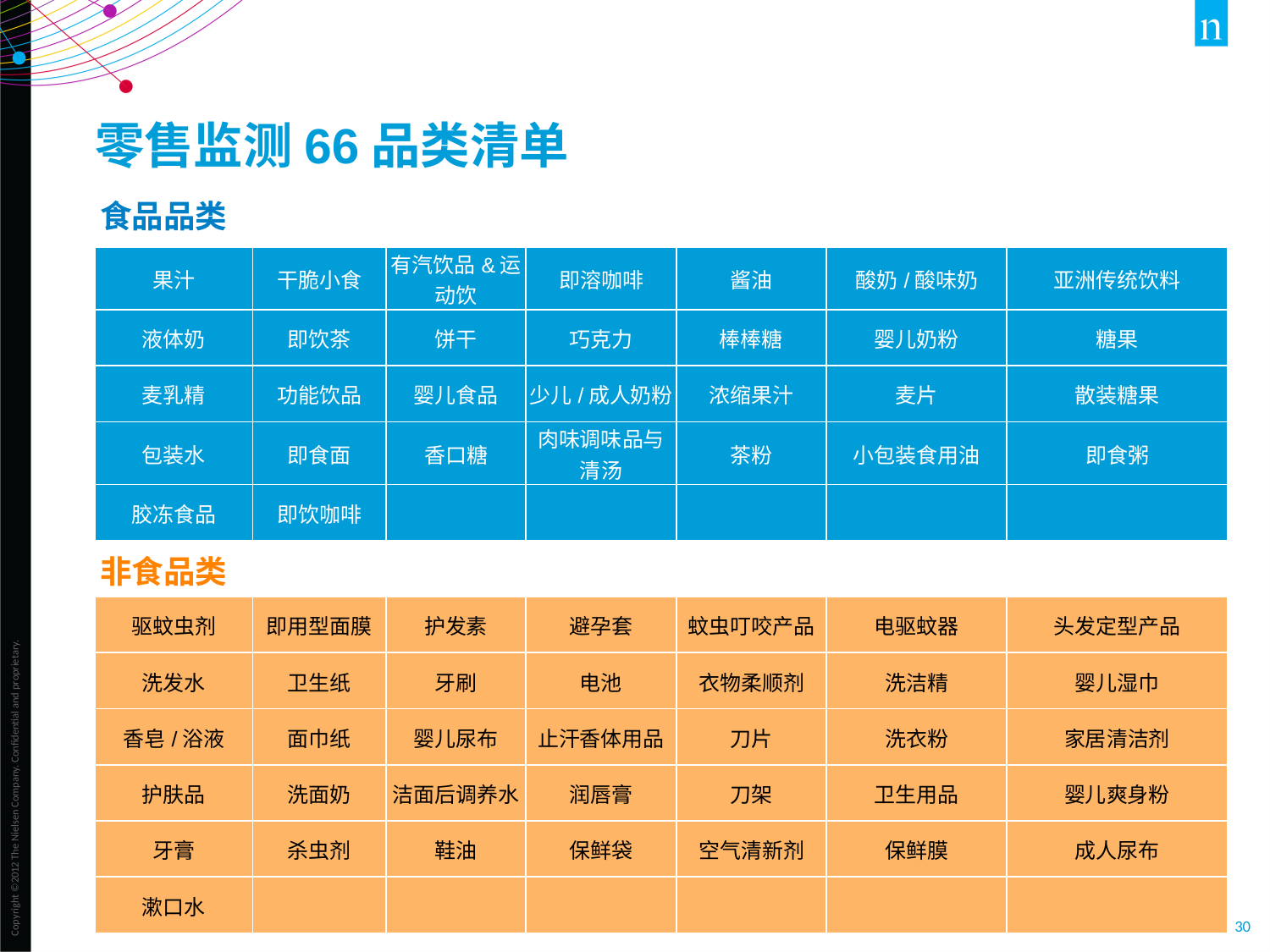

# 零售监测66品类清单
| 食品品类 |  |  |  |  |  |  |
| --- | --- | --- | --- | --- | --- | --- |
| 果汁 | 干脆小食 | 有汽饮品&运动饮 | 即溶咖啡 | 酱油 | 酸奶/酸味奶 | 亚洲传统饮料 |
| 液体奶 | 即饮茶 | 饼干 | 巧克力 | 棒棒糖 | 婴儿奶粉 | 糖果 |
| 麦乳精 | 功能饮品 | 婴儿食品 | 少儿/成人奶粉 | 浓缩果汁 | 麦片 | 散装糖果 |
| 包装水 | 即食面 | 香口糖 | 肉味调味品与清汤 | 茶粉 | 小包装食用油 | 即食粥 |
| 胶冻食品 | 即饮咖啡 |  |  |  |  |  |
| 非食品类 |  |  |  |  |  |  |
| 驱蚊虫剂 | 即用型面膜 | 护发素 | 避孕套 | 蚊虫叮咬产品 | 电驱蚊器 | 头发定型产品 |
| 洗发水 | 卫生纸 | 牙刷 | 电池 | 衣物柔顺剂 | 洗洁精 | 婴儿湿巾 |
| 香皂/浴液 | 面巾纸 | 婴儿尿布 | 止汗香体用品 | 刀片 | 洗衣粉 | 家居清洁剂 |
| 护肤品 | 洗面奶 | 洁面后调养水 | 润唇膏 | 刀架 | 卫生用品 | 婴儿爽身粉 |
| 牙膏 | 杀虫剂 | 鞋油 | 保鲜袋 | 空气清新剂 | 保鲜膜 | 成人尿布 |
| 漱口水 |  |  |  |  |  |  |